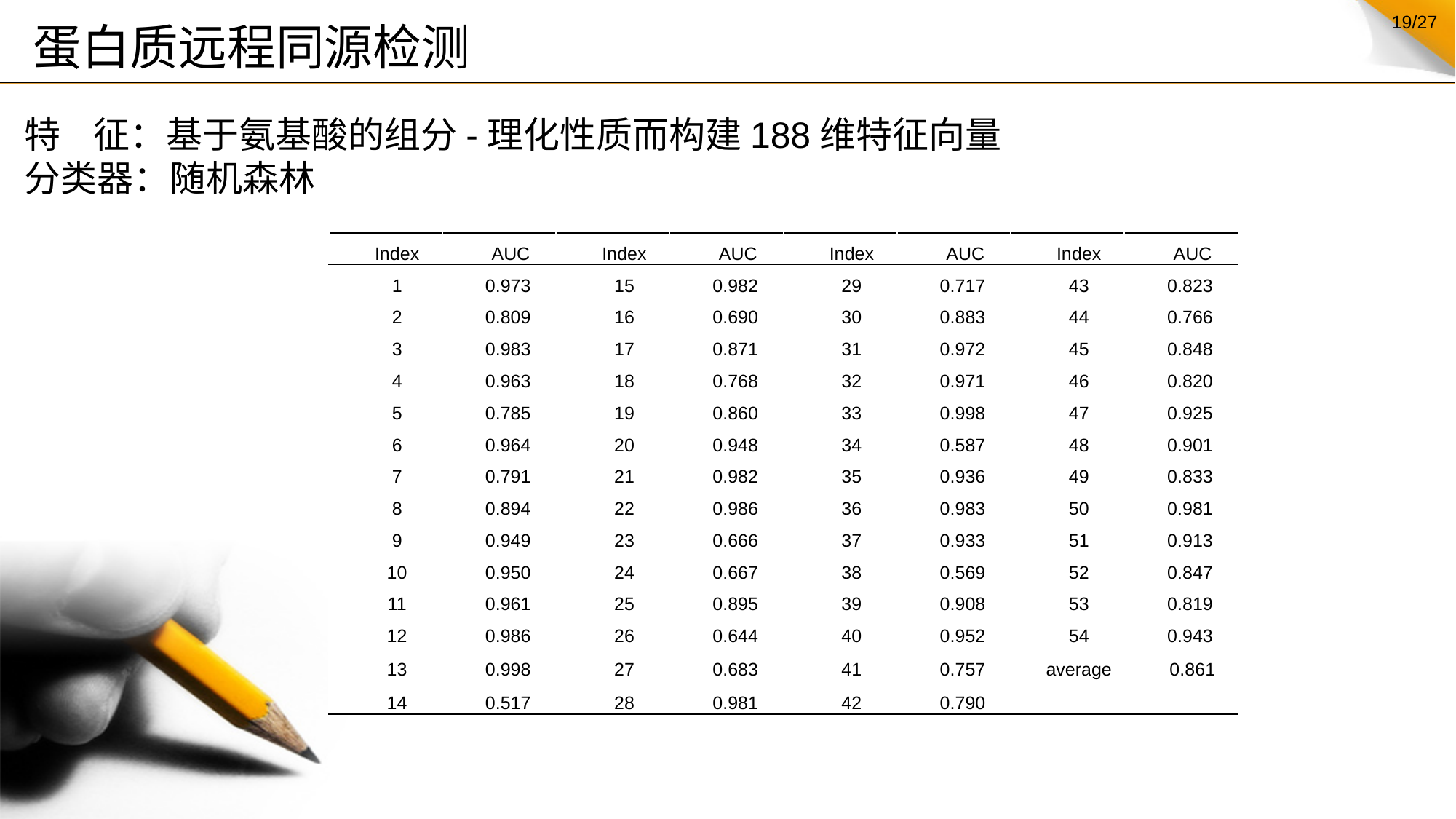

# 蛋白质远程同源检测
特    征：基于氨基酸的组分-理化性质而构建188维特征向量
分类器：随机森林
| Index | AUC | Index | AUC | Index | AUC | Index | AUC |
| --- | --- | --- | --- | --- | --- | --- | --- |
| 1 | 0.973 | 15 | 0.982 | 29 | 0.717 | 43 | 0.823 |
| 2 | 0.809 | 16 | 0.690 | 30 | 0.883 | 44 | 0.766 |
| 3 | 0.983 | 17 | 0.871 | 31 | 0.972 | 45 | 0.848 |
| 4 | 0.963 | 18 | 0.768 | 32 | 0.971 | 46 | 0.820 |
| 5 | 0.785 | 19 | 0.860 | 33 | 0.998 | 47 | 0.925 |
| 6 | 0.964 | 20 | 0.948 | 34 | 0.587 | 48 | 0.901 |
| 7 | 0.791 | 21 | 0.982 | 35 | 0.936 | 49 | 0.833 |
| 8 | 0.894 | 22 | 0.986 | 36 | 0.983 | 50 | 0.981 |
| 9 | 0.949 | 23 | 0.666 | 37 | 0.933 | 51 | 0.913 |
| 10 | 0.950 | 24 | 0.667 | 38 | 0.569 | 52 | 0.847 |
| 11 | 0.961 | 25 | 0.895 | 39 | 0.908 | 53 | 0.819 |
| 12 | 0.986 | 26 | 0.644 | 40 | 0.952 | 54 | 0.943 |
| 13 | 0.998 | 27 | 0.683 | 41 | 0.757 | average | 0.861 |
| 14 | 0.517 | 28 | 0.981 | 42 | 0.790 |  |  |